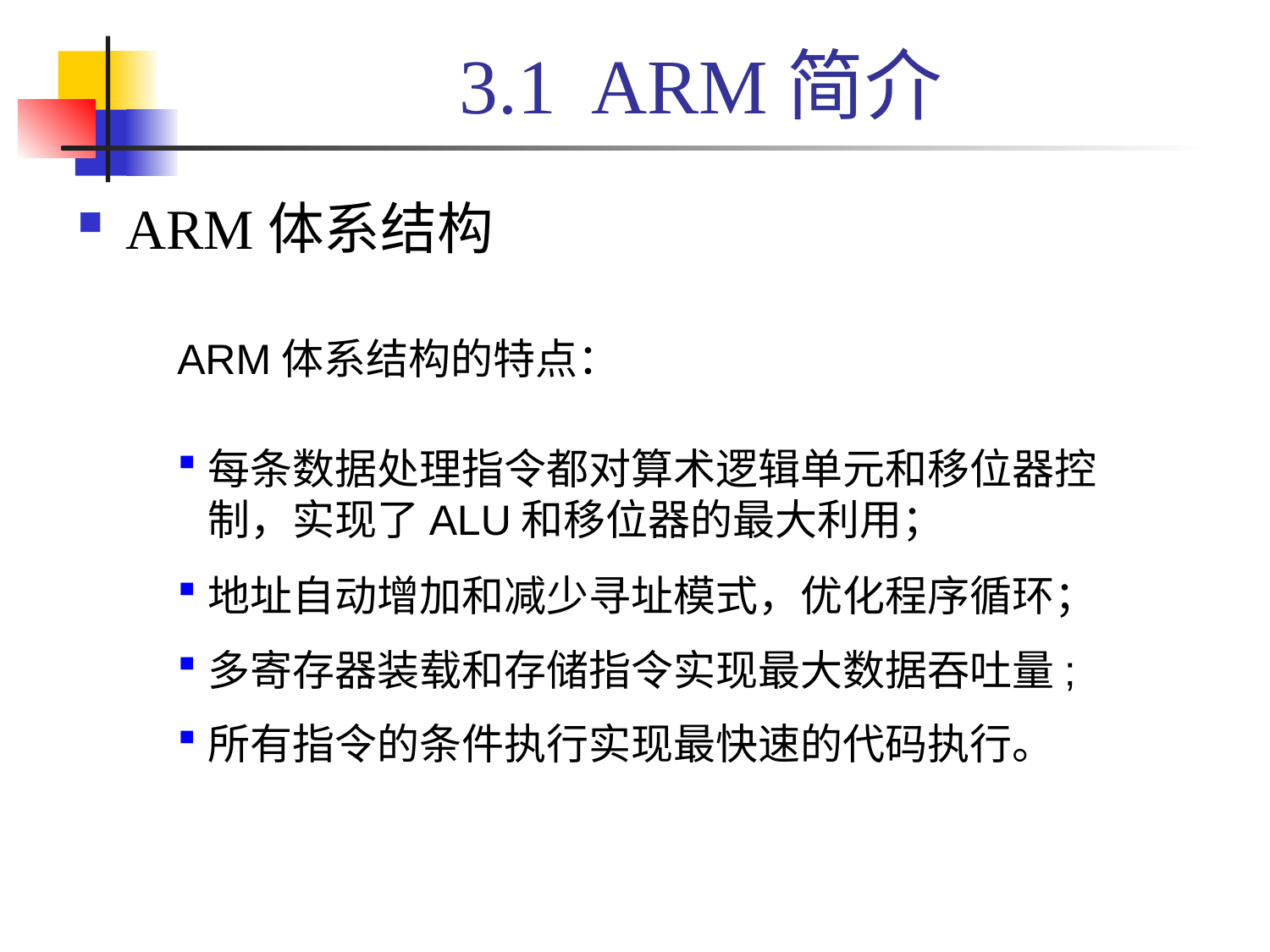

# 3.1  ARM简介
ARM体系结构
ARM体系结构的特点：
每条数据处理指令都对算术逻辑单元和移位器控制，实现了ALU和移位器的最大利用；
地址自动增加和减少寻址模式，优化程序循环；
多寄存器装载和存储指令实现最大数据吞吐量;
所有指令的条件执行实现最快速的代码执行。